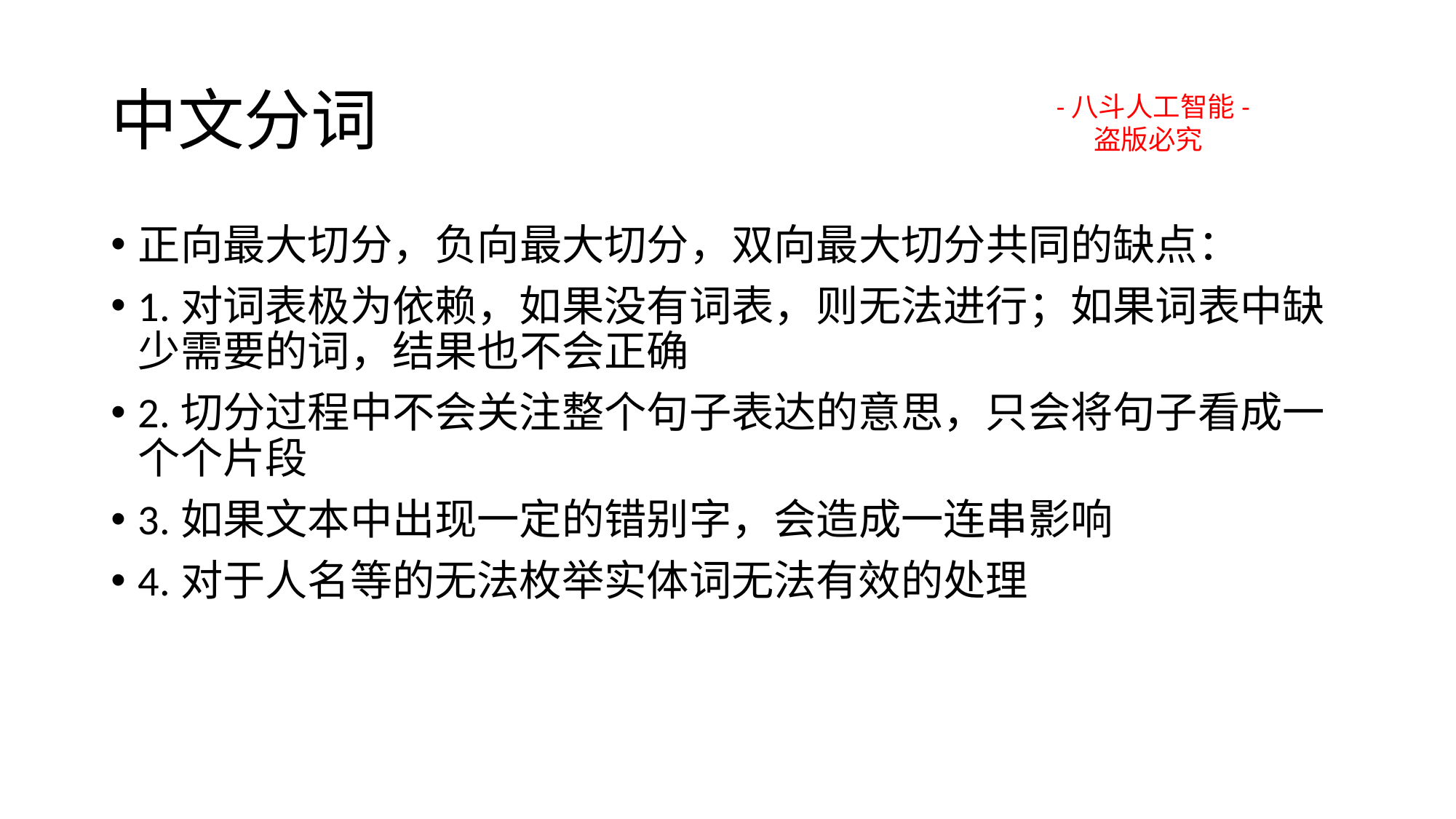

# 中文分词
-八斗人工智能-
     盗版必究
正向最大切分，负向最大切分，双向最大切分共同的缺点：
1.对词表极为依赖，如果没有词表，则无法进行；如果词表中缺少需要的词，结果也不会正确
2.切分过程中不会关注整个句子表达的意思，只会将句子看成一个个片段
3.如果文本中出现一定的错别字，会造成一连串影响
4.对于人名等的无法枚举实体词无法有效的处理